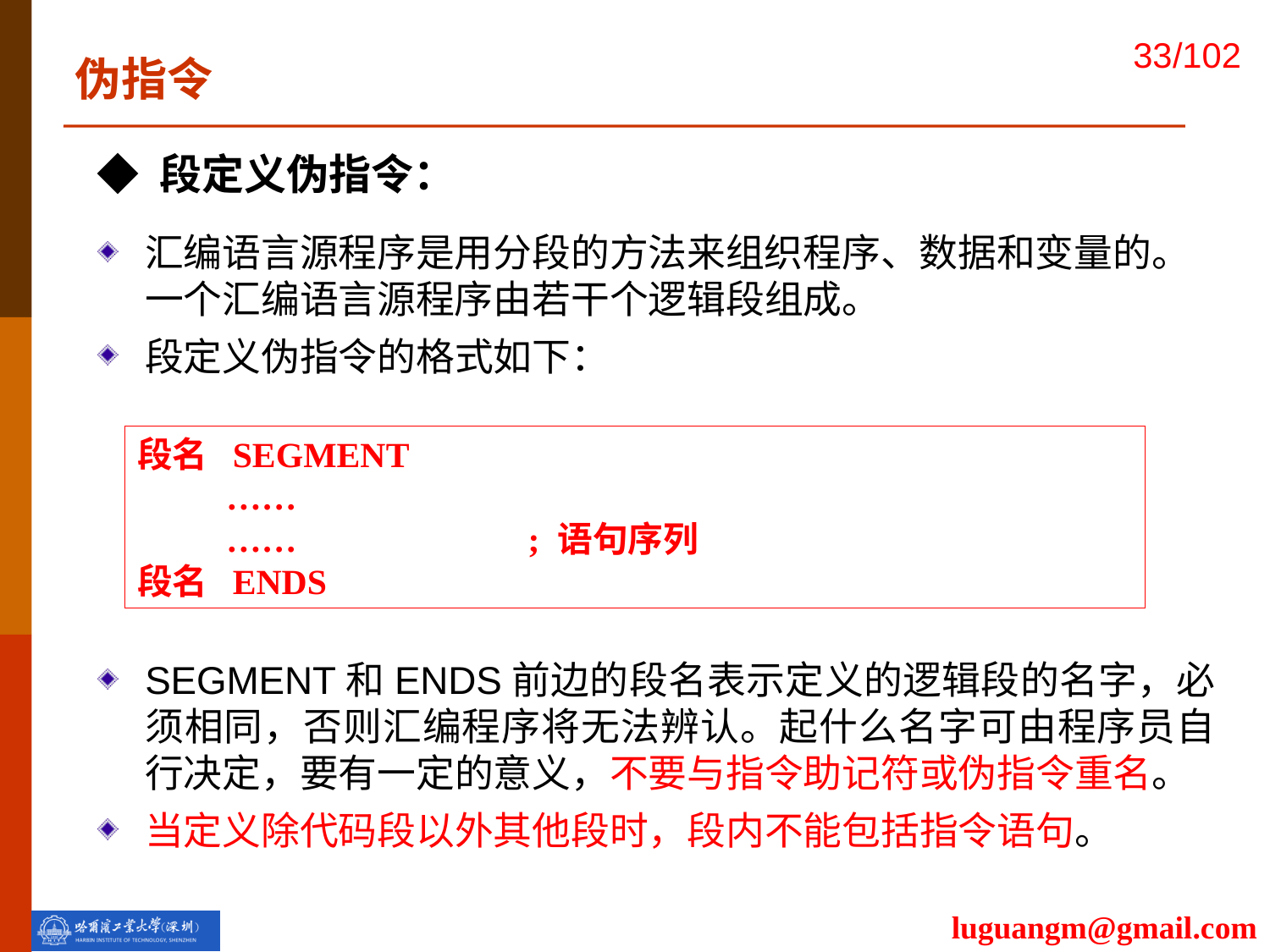

伪指令
◆ 段定义伪指令：
汇编语言源程序是用分段的方法来组织程序、数据和变量的。一个汇编语言源程序由若干个逻辑段组成。
段定义伪指令的格式如下：

SEGMENT和ENDS前边的段名表示定义的逻辑段的名字，必须相同，否则汇编程序将无法辨认。起什么名字可由程序员自行决定，要有一定的意义，不要与指令助记符或伪指令重名。
当定义除代码段以外其他段时，段内不能包括指令语句。
段名  SEGMENT
          ……
          ……                          ; 语句序列
段名  ENDS